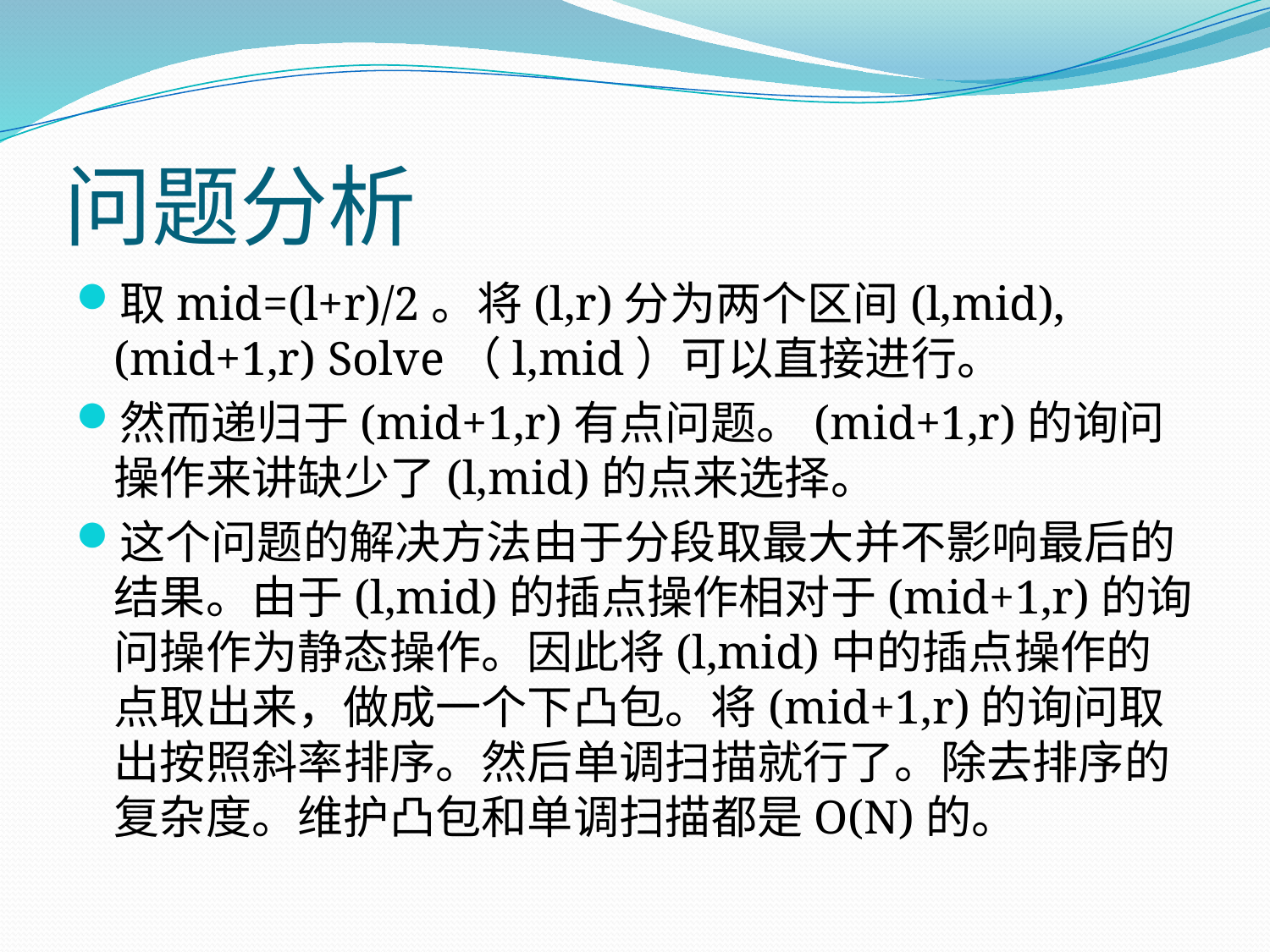

# 问题分析
取mid=(l+r)/2。将(l,r)分为两个区间(l,mid),(mid+1,r) Solve（l,mid）可以直接进行。
然而递归于(mid+1,r)有点问题。(mid+1,r)的询问操作来讲缺少了(l,mid)的点来选择。
这个问题的解决方法由于分段取最大并不影响最后的结果。由于(l,mid)的插点操作相对于(mid+1,r)的询问操作为静态操作。因此将(l,mid)中的插点操作的点取出来，做成一个下凸包。将(mid+1,r)的询问取出按照斜率排序。然后单调扫描就行了。除去排序的复杂度。维护凸包和单调扫描都是O(N)的。